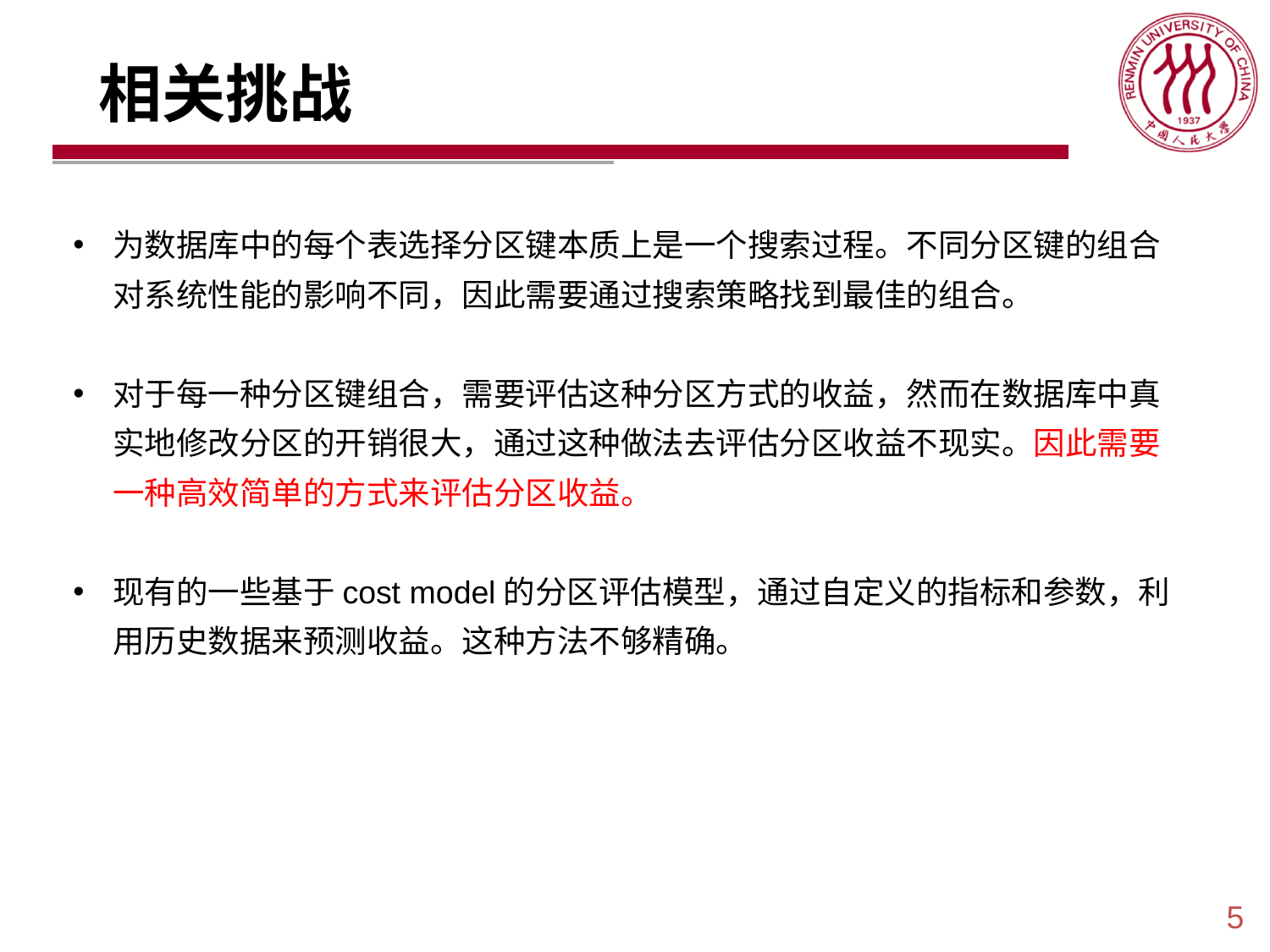

# 相关挑战
为数据库中的每个表选择分区键本质上是一个搜索过程。不同分区键的组合对系统性能的影响不同，因此需要通过搜索策略找到最佳的组合。

对于每一种分区键组合，需要评估这种分区方式的收益，然而在数据库中真实地修改分区的开销很大，通过这种做法去评估分区收益不现实。因此需要一种高效简单的方式来评估分区收益。

现有的一些基于cost model的分区评估模型，通过自定义的指标和参数，利用历史数据来预测收益。这种方法不够精确。